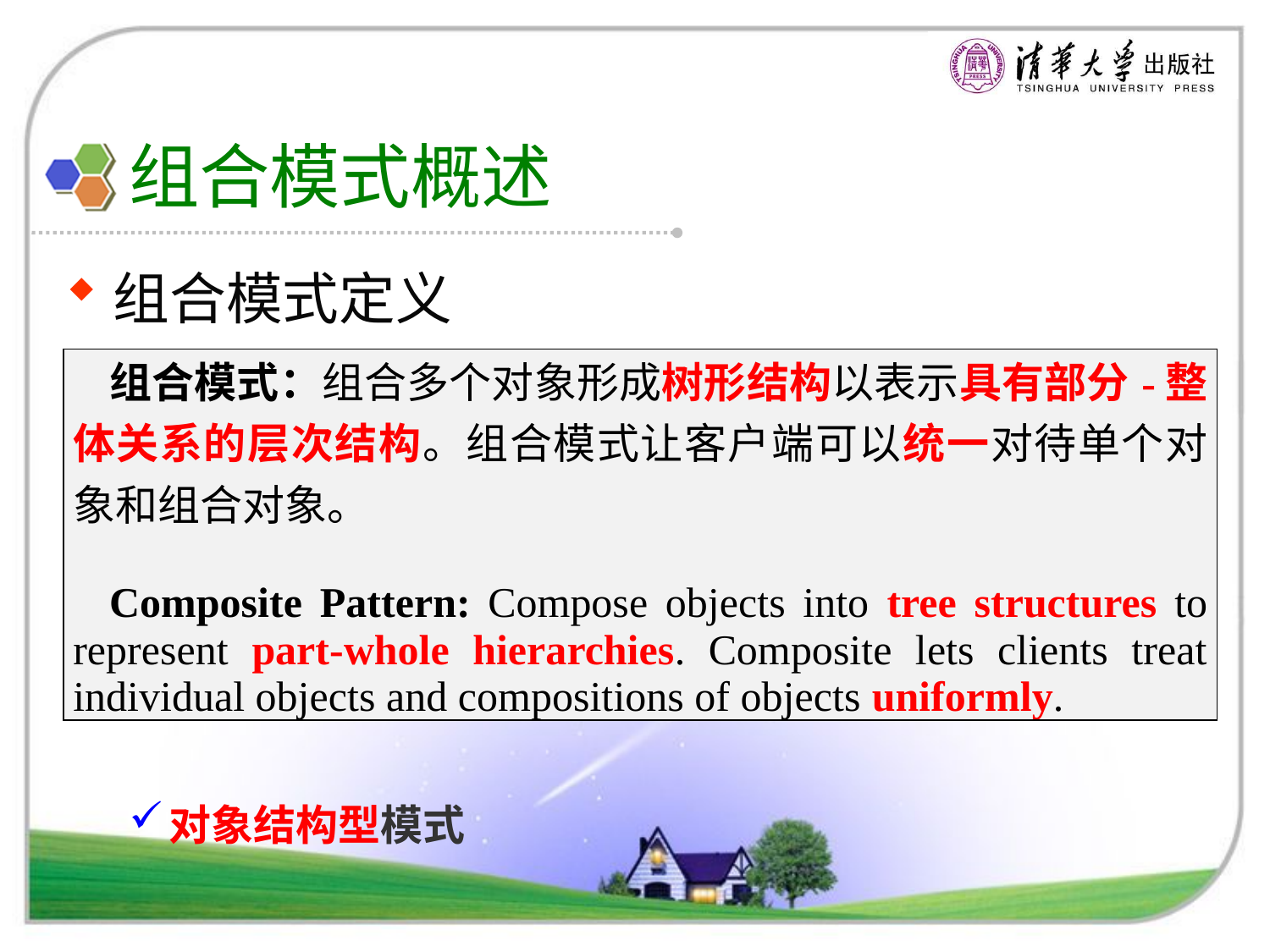

# 组合模式概述
组合模式定义

对象结构型模式
| 组合模式：组合多个对象形成树形结构以表示具有部分-整体关系的层次结构。组合模式让客户端可以统一对待单个对象和组合对象。 Composite Pattern: Compose objects into tree structures to represent part-whole hierarchies. Composite lets clients treat individual objects and compositions of objects uniformly. |
| --- |